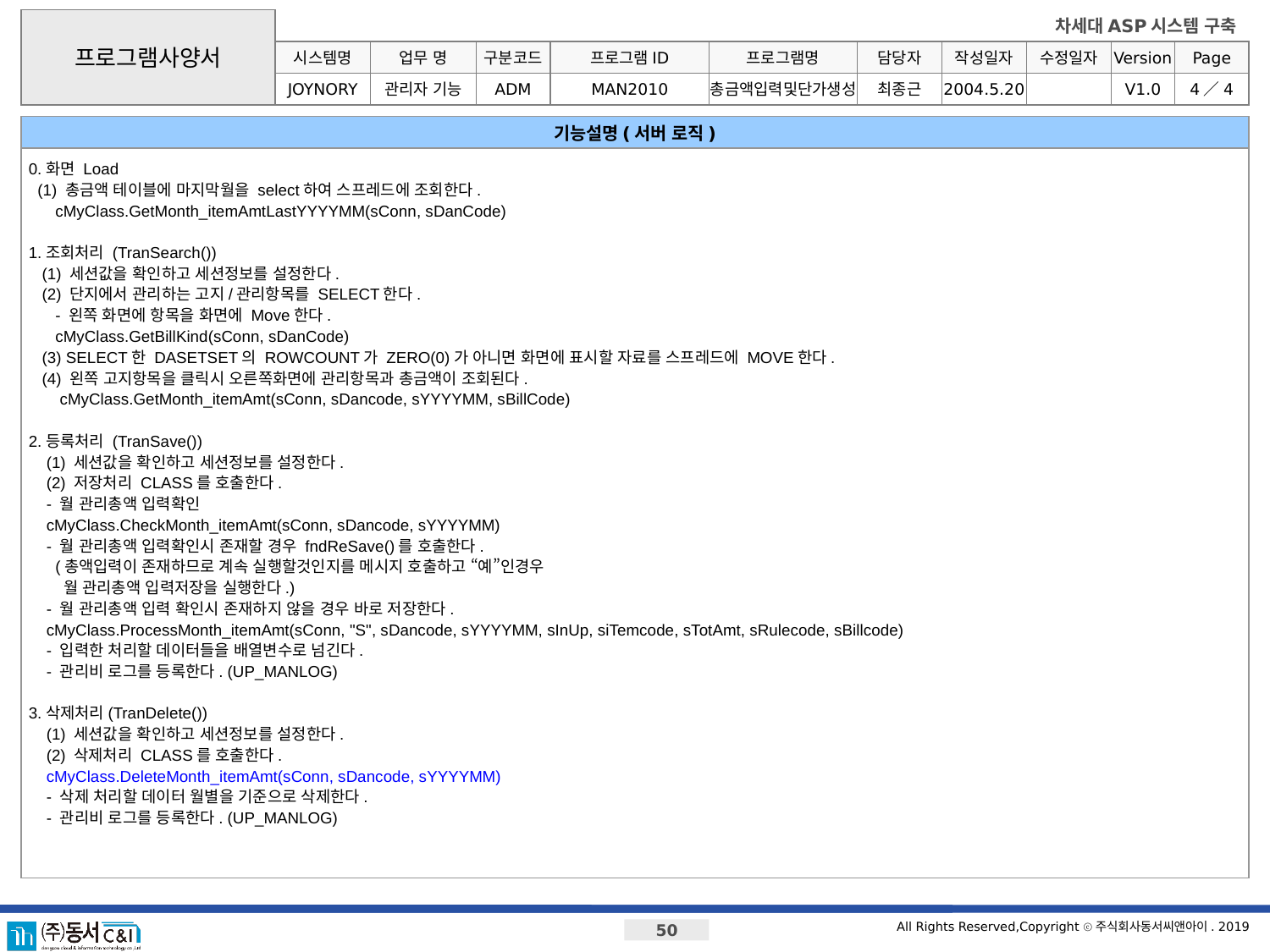

프로그램사양서
시스템명
업무 명
구분코드
프로그램ID
프로그램명
JOYNORY
관리자 기능
ADM
MAN2010
총금액입력및단가생성
최종근
2004.5.20

V1.0
4／4
기능설명(서버 로직)
0.화면 Load
  (1) 총금액 테이블에 마지막월을 select하여 스프레드에 조회한다.
      cMyClass.GetMonth_itemAmtLastYYYYMM(sConn, sDanCode)

1.조회처리 (TranSearch())
   (1) 세션값을 확인하고 세션정보를 설정한다.
   (2) 단지에서 관리하는 고지/관리항목를 SELECT한다.
      - 왼쪽 화면에 항목을 화면에 Move한다.
      cMyClass.GetBillKind(sConn, sDanCode)
   (3) SELECT한 DASETSET의 ROWCOUNT가 ZERO(0)가 아니면 화면에 표시할 자료를 스프레드에 MOVE한다.
   (4) 왼쪽 고지항목을 클릭시 오른쪽화면에 관리항목과 총금액이 조회된다.
       cMyClass.GetMonth_itemAmt(sConn, sDancode, sYYYYMM, sBillCode)

2.등록처리 (TranSave())
    (1) 세션값을 확인하고 세션정보를 설정한다.
    (2) 저장처리 CLASS를 호출한다.
    - 월 관리총액 입력확인
    cMyClass.CheckMonth_itemAmt(sConn, sDancode, sYYYYMM)
    - 월 관리총액 입력확인시 존재할 경우 fndReSave()를 호출한다.
      (총액입력이 존재하므로 계속 실행할것인지를 메시지 호출하고 “예”인경우
       월 관리총액 입력저장을 실행한다.)
    - 월 관리총액 입력 확인시 존재하지 않을 경우 바로 저장한다.
    cMyClass.ProcessMonth_itemAmt(sConn, "S", sDancode, sYYYYMM, sInUp, siTemcode, sTotAmt, sRulecode, sBillcode)
    - 입력한 처리할 데이터들을 배열변수로 넘긴다.
    - 관리비 로그를 등록한다. (UP_MANLOG)

3.삭제처리(TranDelete())
    (1) 세션값을 확인하고 세션정보를 설정한다.
    (2) 삭제처리 CLASS를 호출한다.
    cMyClass.DeleteMonth_itemAmt(sConn, sDancode, sYYYYMM)
    - 삭제 처리할 데이터 월별을 기준으로 삭제한다.
    - 관리비 로그를 등록한다. (UP_MANLOG)